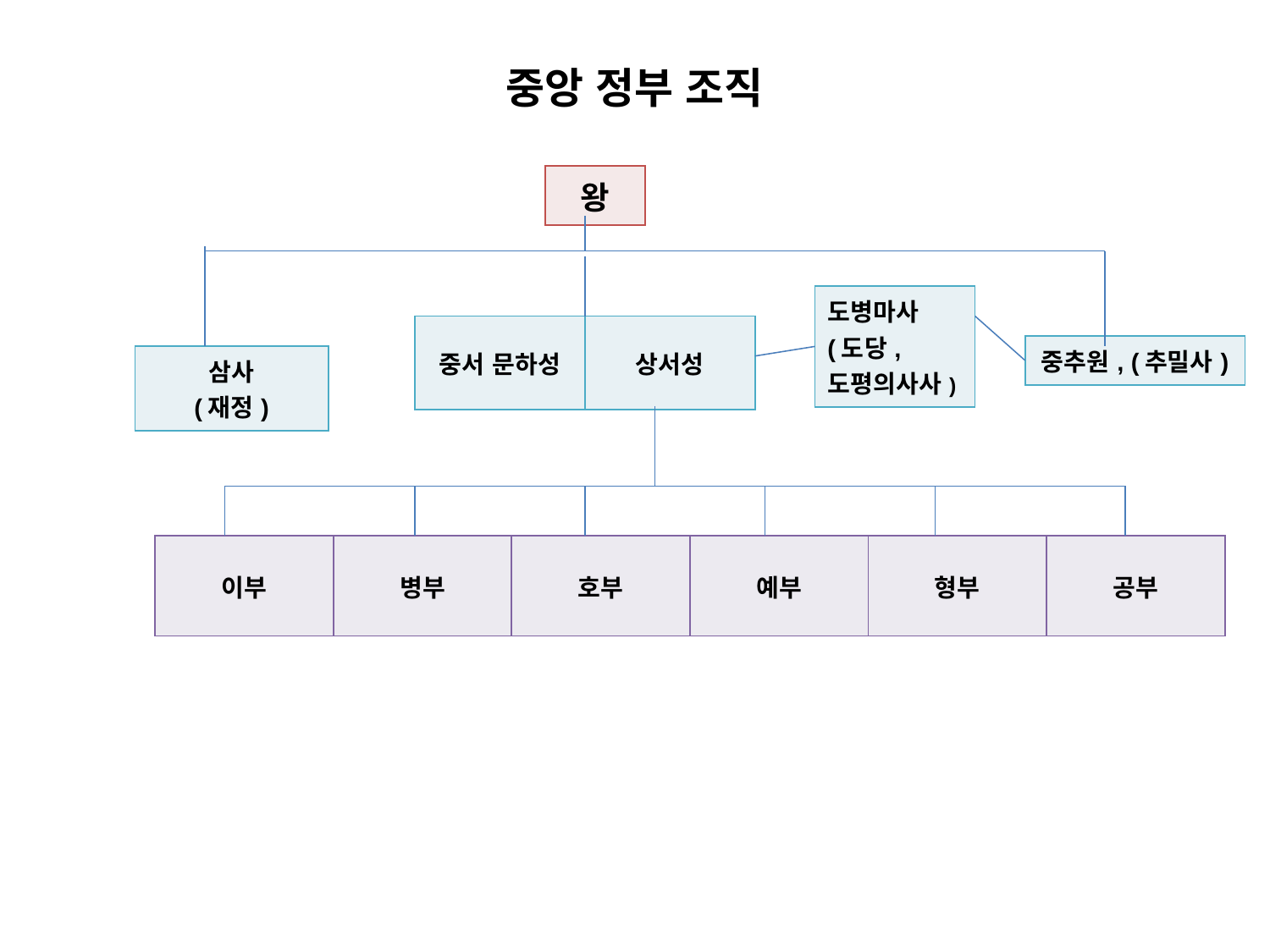

# 중앙 정부 조직
| 왕 |
| --- |
| 도병마사(도당, 도평의사사) |
| --- |
| 중서 문하성 | 상서성 |
| --- | --- |
| 중추원, (추밀사) |
| --- |
| 삼사 (재정) |
| --- |
| 이부 | 병부 | 호부 | 예부 | 형부 | 공부 |
| --- | --- | --- | --- | --- | --- |